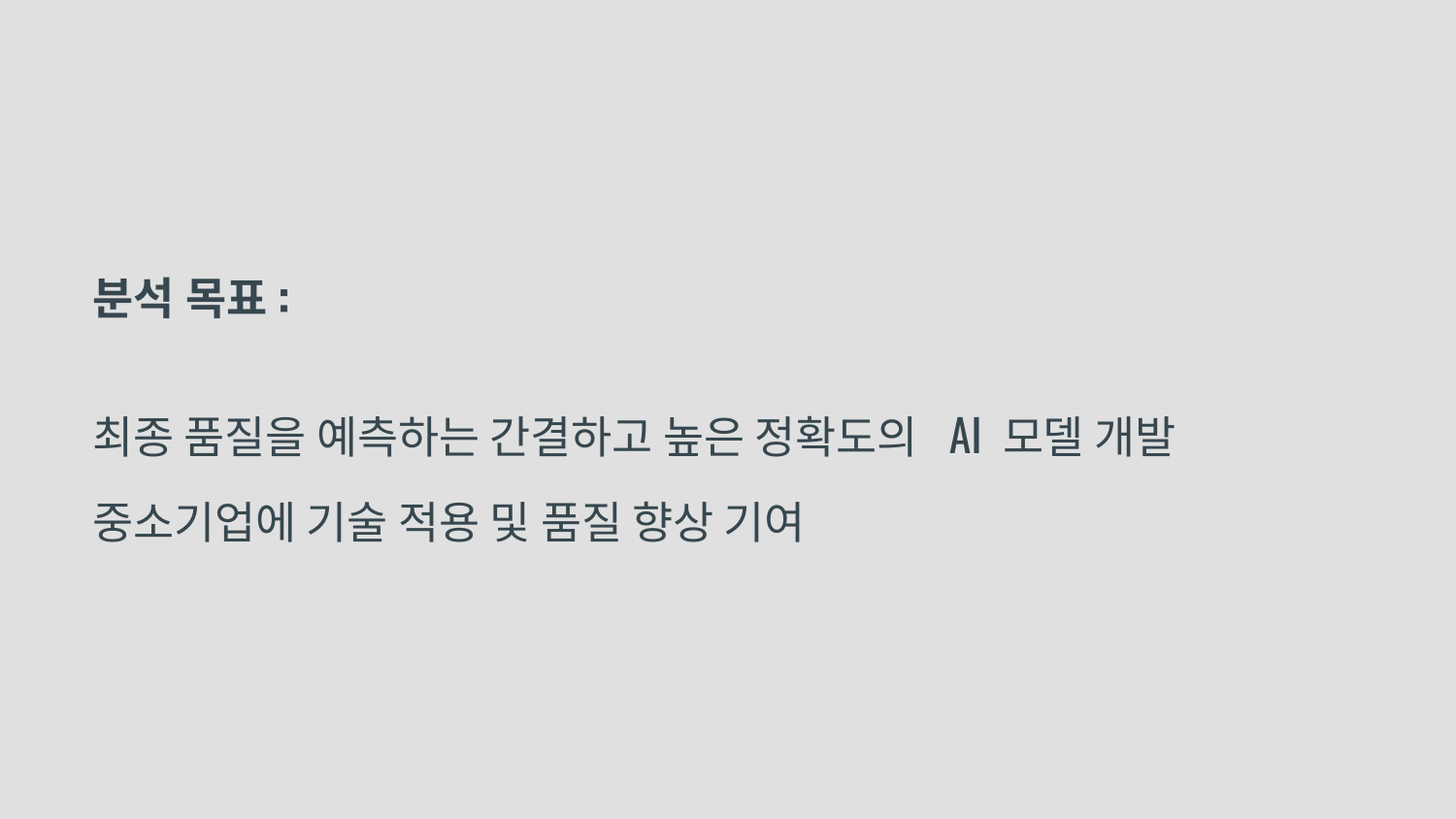

# 분석 목표:

최종 품질을 예측하는 간결하고 높은 정확도의  AI 모델 개발
중소기업에 기술 적용 및 품질 향상 기여